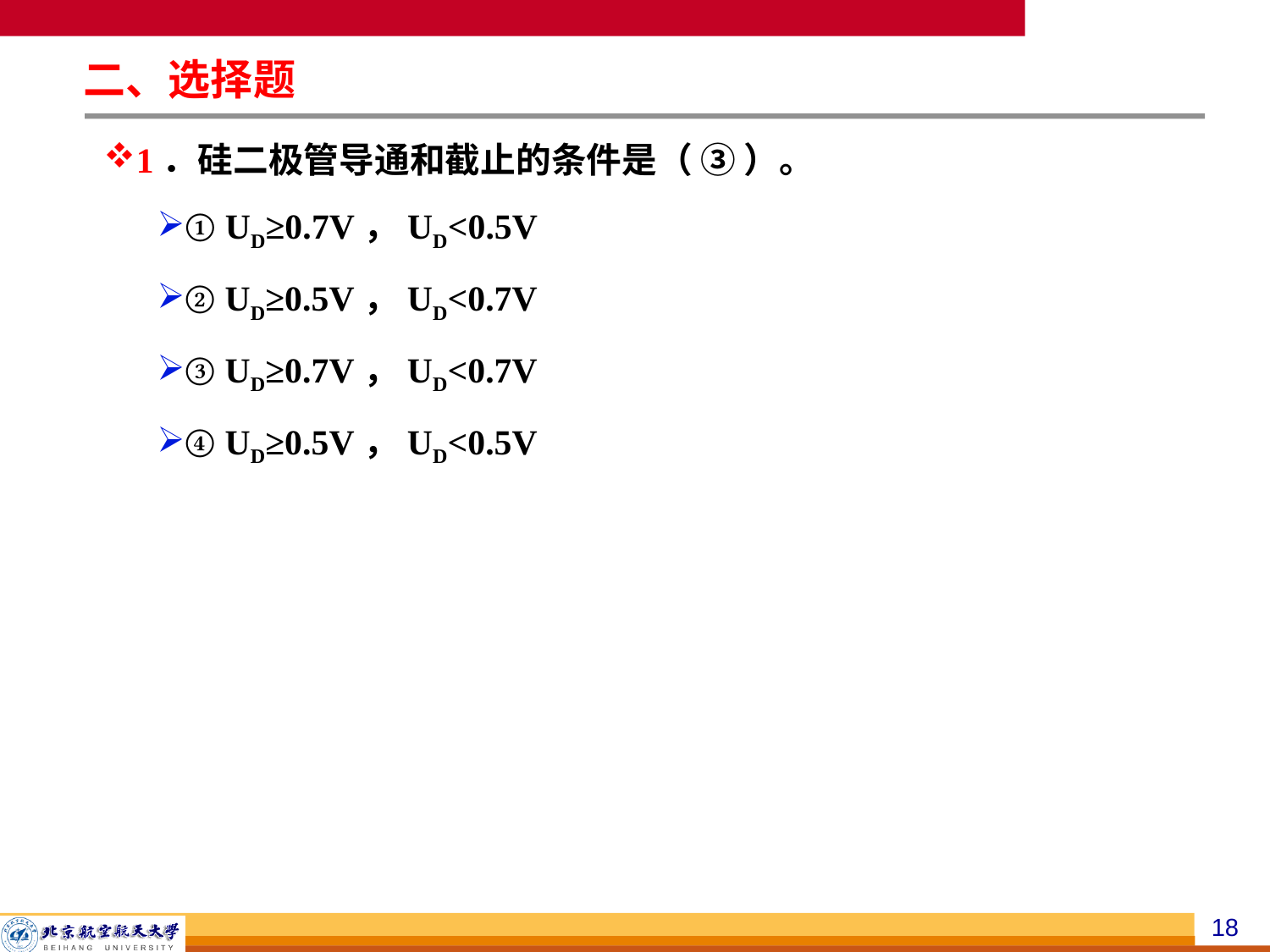

二、选择题
1．硅二极管导通和截止的条件是（ ③ ）。
① UD≥0.7V，UD<0.5V
② UD≥0.5V，UD<0.7V
③ UD≥0.7V，UD<0.7V
④ UD≥0.5V，UD<0.5V